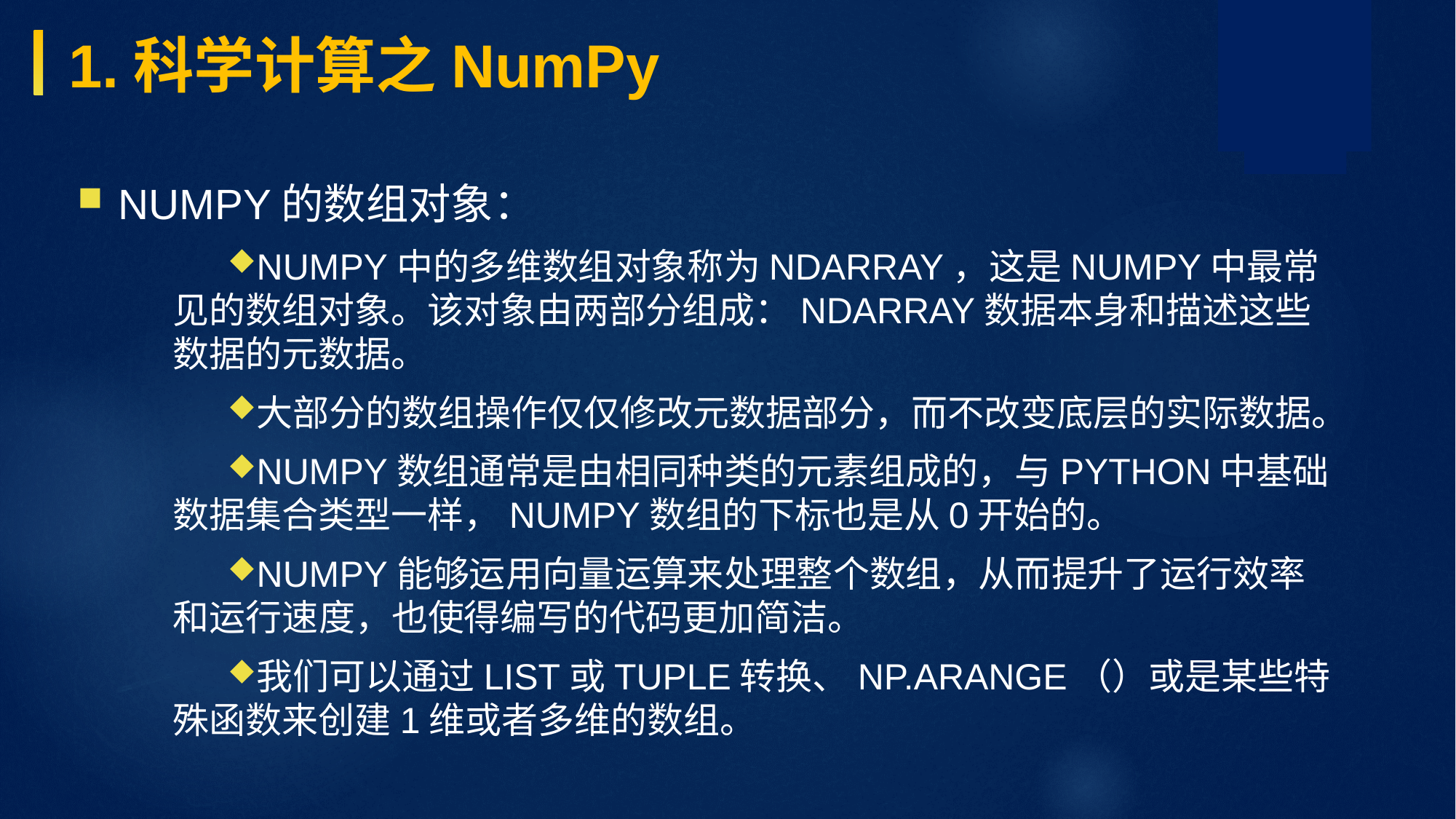

1.科学计算之NumPy
NumPy的数组对象：
NumPy中的多维数组对象称为ndarray，这是NumPy中最常见的数组对象。该对象由两部分组成：ndarray数据本身和描述这些数据的元数据。
大部分的数组操作仅仅修改元数据部分，而不改变底层的实际数据。
NumPy数组通常是由相同种类的元素组成的，与Python中基础数据集合类型一样，NumPy数组的下标也是从0开始的。
NumPy能够运用向量运算来处理整个数组，从而提升了运行效率和运行速度，也使得编写的代码更加简洁。
我们可以通过list或tuple转换、np.arange（）或是某些特殊函数来创建1维或者多维的数组。